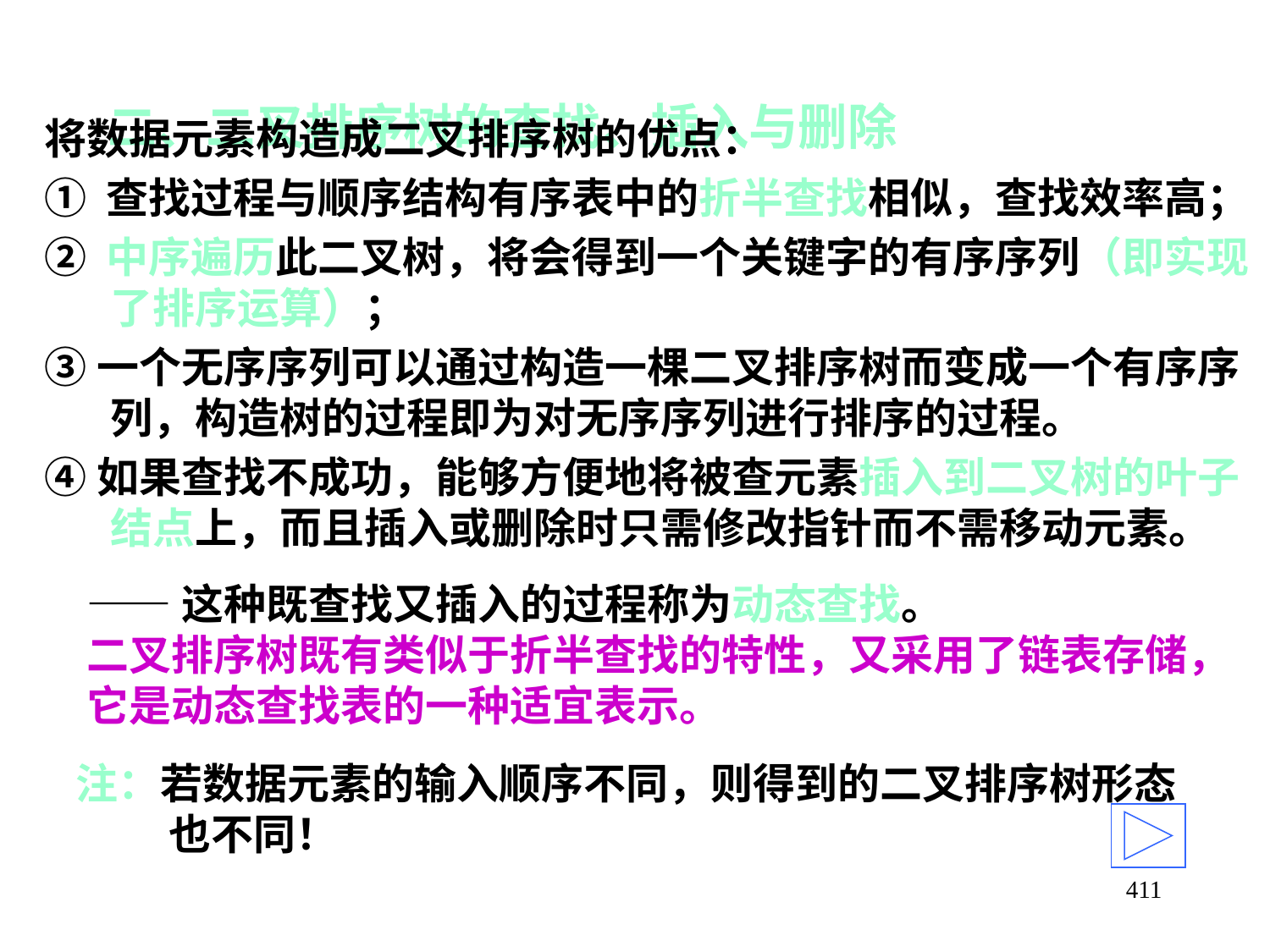

# 二、二叉排序树的查找、插入与删除
将数据元素构造成二叉排序树的优点：
① 查找过程与顺序结构有序表中的折半查找相似，查找效率高；
② 中序遍历此二叉树，将会得到一个关键字的有序序列（即实现了排序运算）；
③一个无序序列可以通过构造一棵二叉排序树而变成一个有序序列，构造树的过程即为对无序序列进行排序的过程。
④如果查找不成功，能够方便地将被查元素插入到二叉树的叶子结点上，而且插入或删除时只需修改指针而不需移动元素。
——这种既查找又插入的过程称为动态查找。
二叉排序树既有类似于折半查找的特性，又采用了链表存储，它是动态查找表的一种适宜表示。
注：若数据元素的输入顺序不同，则得到的二叉排序树形态也不同！

411